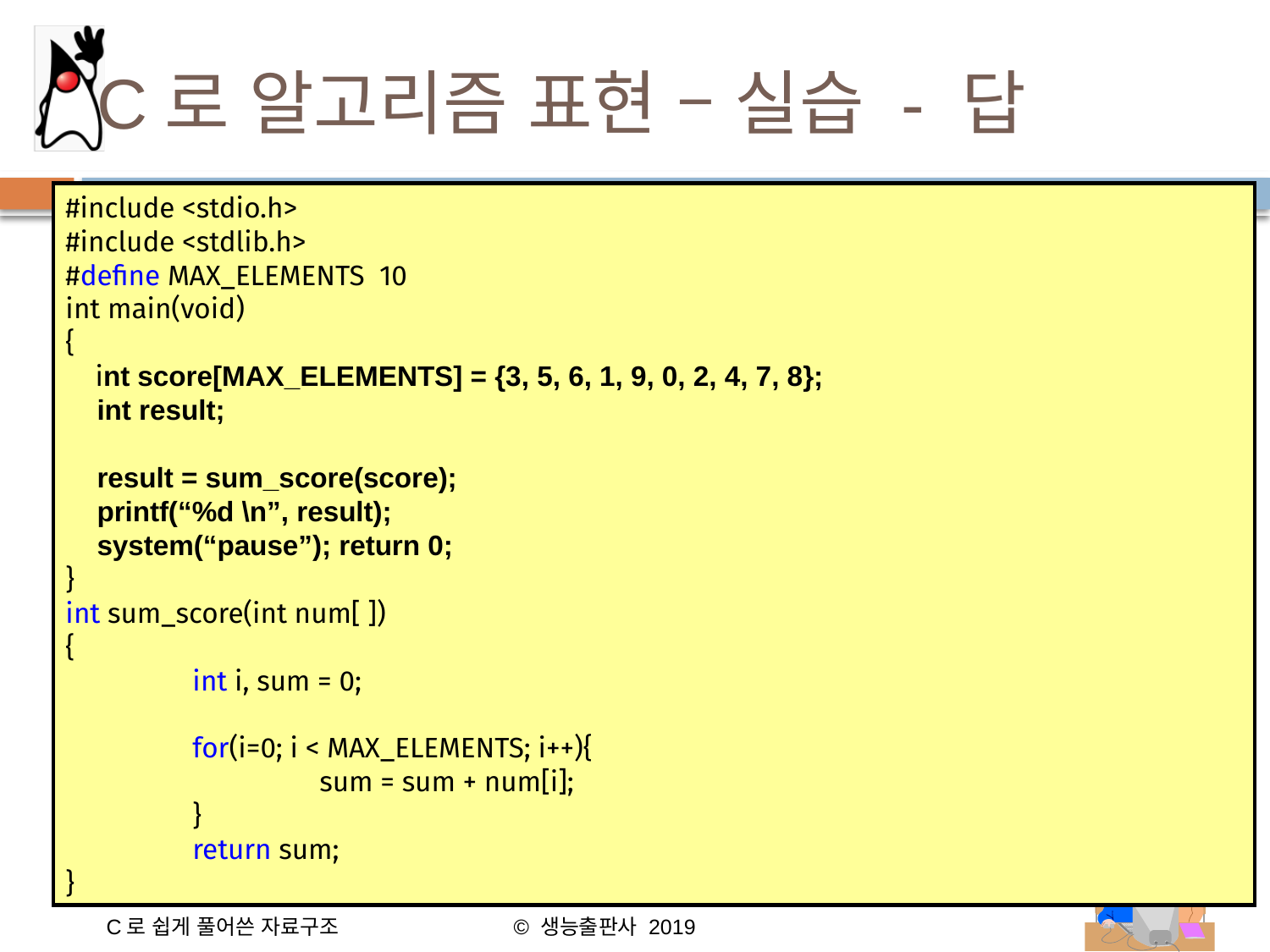

# C로 알고리즘 표현 – 실습 - 답

#include <stdio.h>
#include <stdlib.h>
#define MAX_ELEMENTS  10
int main(void)
{
    int score[MAX_ELEMENTS] = {3, 5, 6, 1, 9, 0, 2, 4, 7, 8};
    int result;

    result = sum_score(score);
    printf(“%d \n”, result);
    system(“pause”); return 0;
}
int sum_score(int num[ ])
{
	int i, sum = 0;

	for(i=0; i < MAX_ELEMENTS; i++){
		sum = sum + num[i];
	}
	return sum;
}